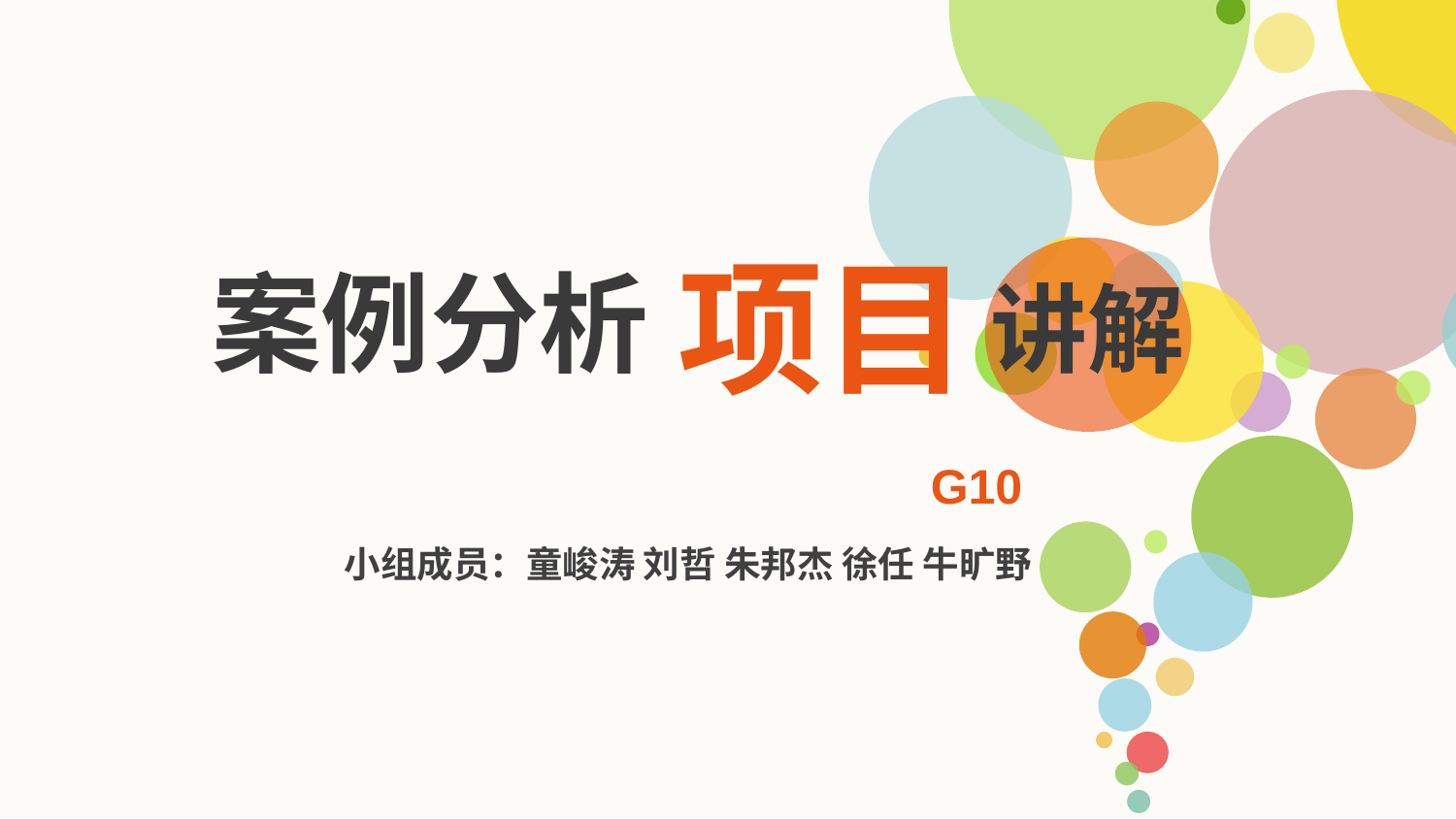

项目

案例分析
讲解

G10

小组成员：童峻涛 刘哲 朱邦杰 徐任 牛旷野